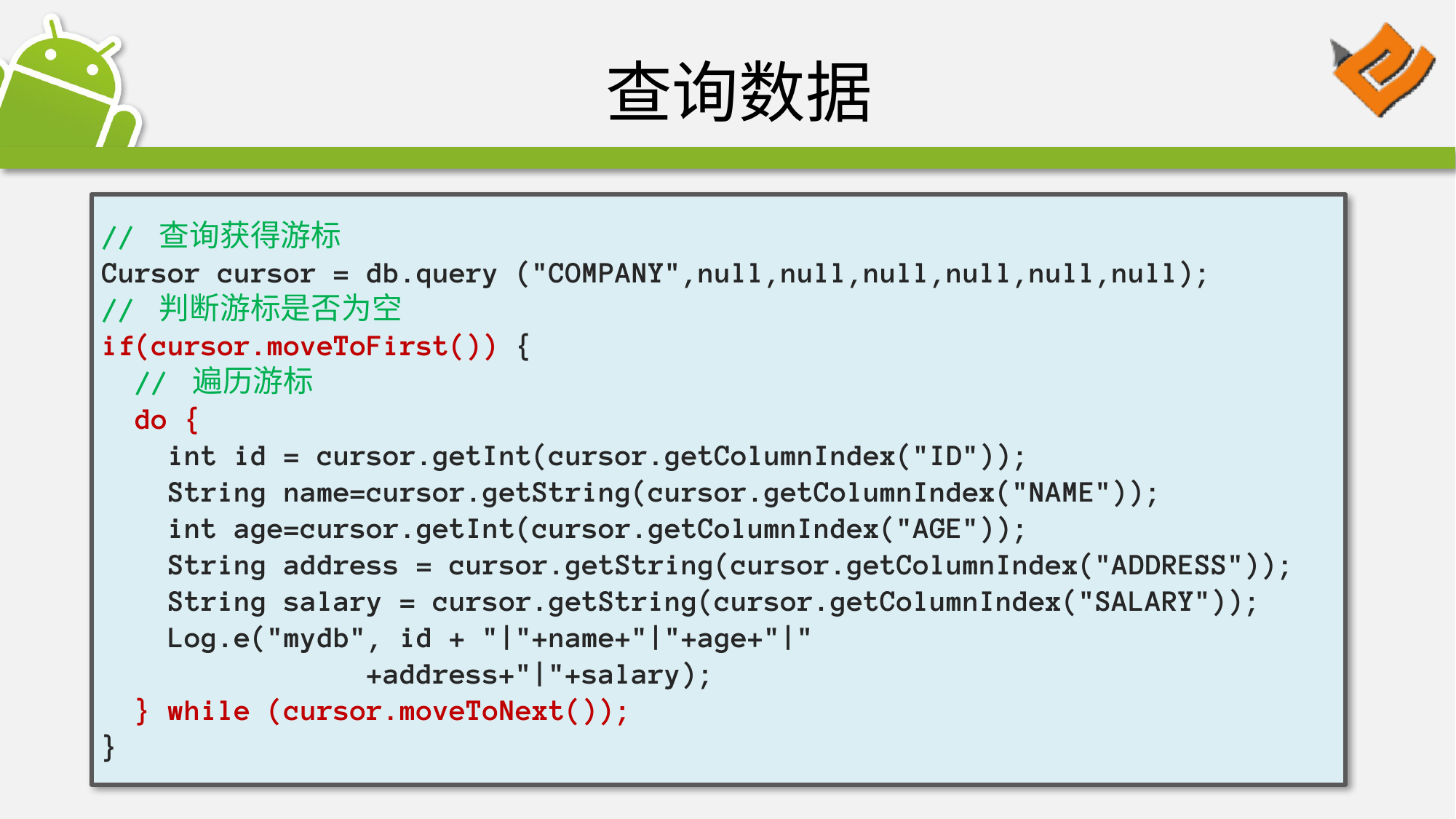

# 查询数据
// 查询获得游标
Cursor cursor = db.query ("COMPANY",null,null,null,null,null,null);
// 判断游标是否为空
if(cursor.moveToFirst()) {
  // 遍历游标
  do {
    int id = cursor.getInt(cursor.getColumnIndex("ID"));
    String name=cursor.getString(cursor.getColumnIndex("NAME"));
    int age=cursor.getInt(cursor.getColumnIndex("AGE"));
    String address = cursor.getString(cursor.getColumnIndex("ADDRESS"));
    String salary = cursor.getString(cursor.getColumnIndex("SALARY"));
    Log.e("mydb", id + "|"+name+"|"+age+"|"
                +address+"|"+salary);
  } while (cursor.moveToNext());
}